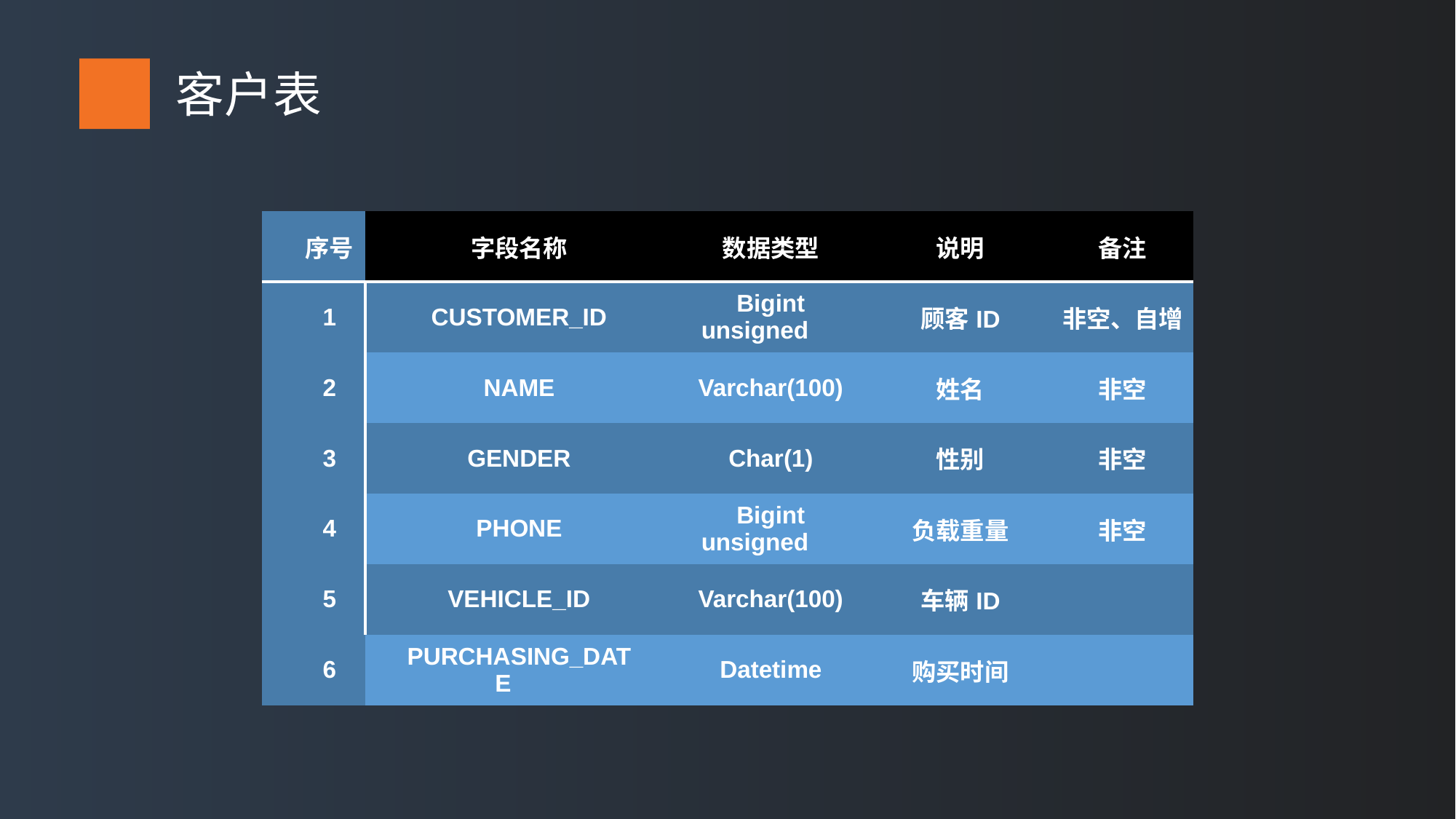

客户表
| 序号 | 字段名称 | 数据类型 | 说明 | 备注 |
| --- | --- | --- | --- | --- |
| 1 | CUSTOMER\_ID | Bigint unsigned | 顾客ID | 非空、自增 |
| 2 | NAME | Varchar(100) | 姓名 | 非空 |
| 3 | GENDER | Char(1) | 性别 | 非空 |
| 4 | PHONE | Bigint unsigned | 负载重量 | 非空 |
| 5 | VEHICLE\_ID | Varchar(100) | 车辆ID |  |
| 6 | PURCHASING\_DATE | Datetime | 购买时间 |  |